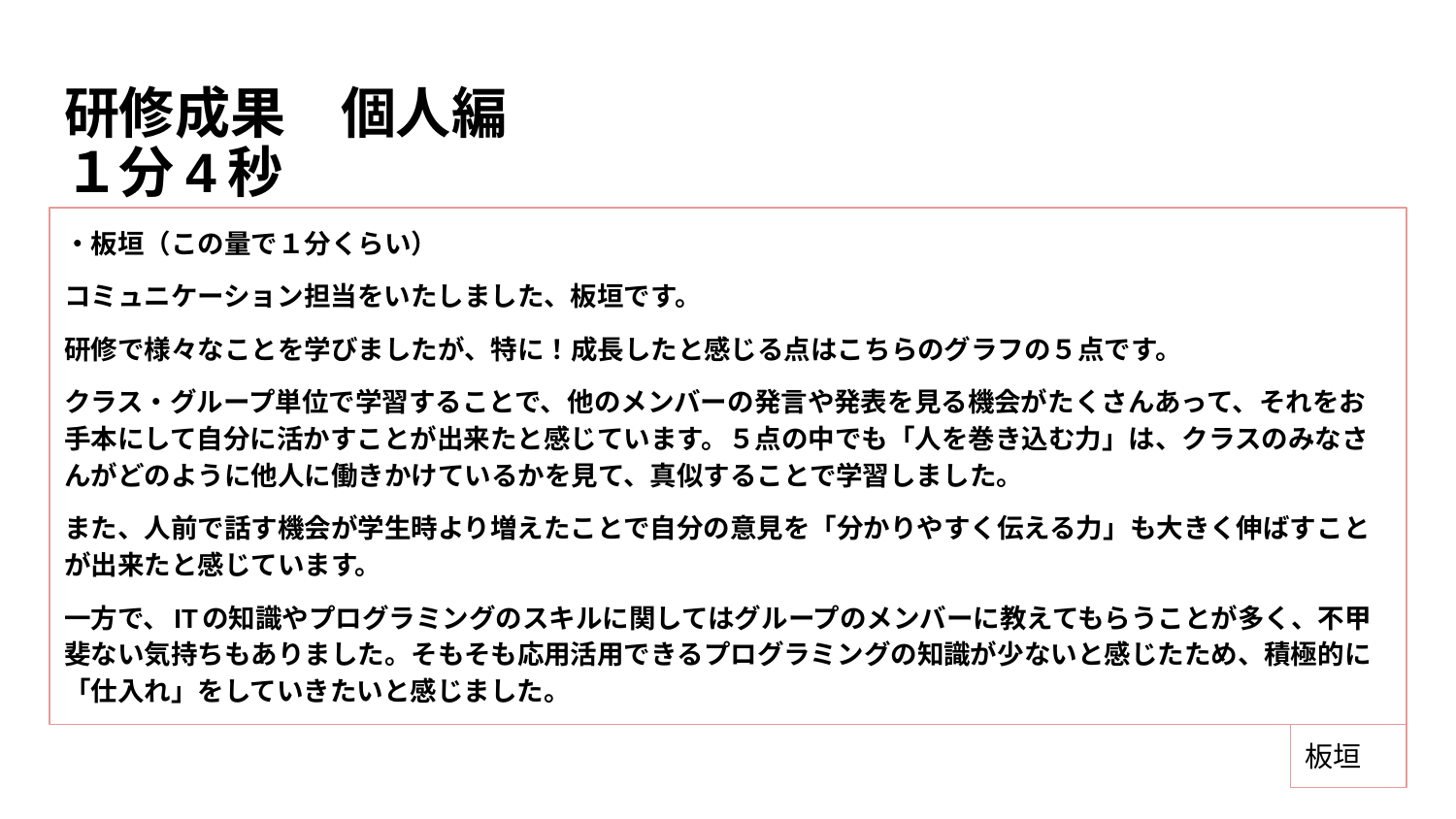

# 研修成果　個人編　　　　　　　　　　　　　　　１分4秒
・板垣（この量で１分くらい）
コミュニケーション担当をいたしました、板垣です。
研修で様々なことを学びましたが、特に！成長したと感じる点はこちらのグラフの５点です。
クラス・グループ単位で学習することで、他のメンバーの発言や発表を見る機会がたくさんあって、それをお手本にして自分に活かすことが出来たと感じています。５点の中でも「人を巻き込む力」は、クラスのみなさんがどのように他人に働きかけているかを見て、真似することで学習しました。
また、人前で話す機会が学生時より増えたことで自分の意見を「分かりやすく伝える力」も大きく伸ばすことが出来たと感じています。
一方で、ITの知識やプログラミングのスキルに関してはグループのメンバーに教えてもらうことが多く、不甲斐ない気持ちもありました。そもそも応用活用できるプログラミングの知識が少ないと感じたため、積極的に「仕入れ」をしていきたいと感じました。

板垣